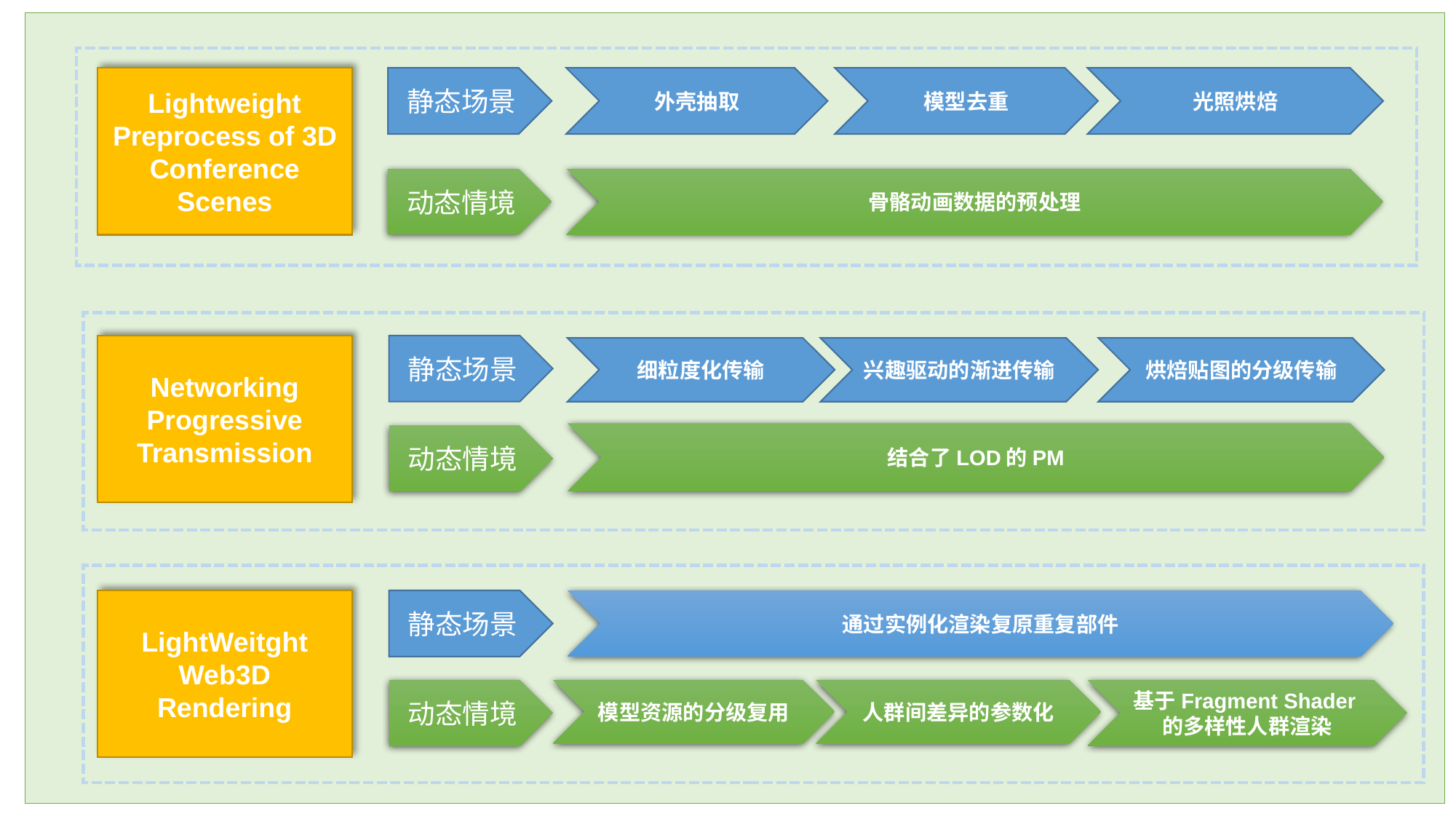

Lightweight Preprocess of 3D Conference Scenes
静态场景
外壳抽取
模型去重
光照烘焙
动态情境
骨骼动画数据的预处理

Networking Progressive Transmission
静态场景
细粒度化传输
兴趣驱动的渐进传输
烘焙贴图的分级传输
结合了LOD的PM
动态情境

LightWeitght Web3D Rendering
静态场景
通过实例化渲染复原重复部件
动态情境
模型资源的分级复用
人群间差异的参数化
基于Fragment Shader的多样性人群渲染